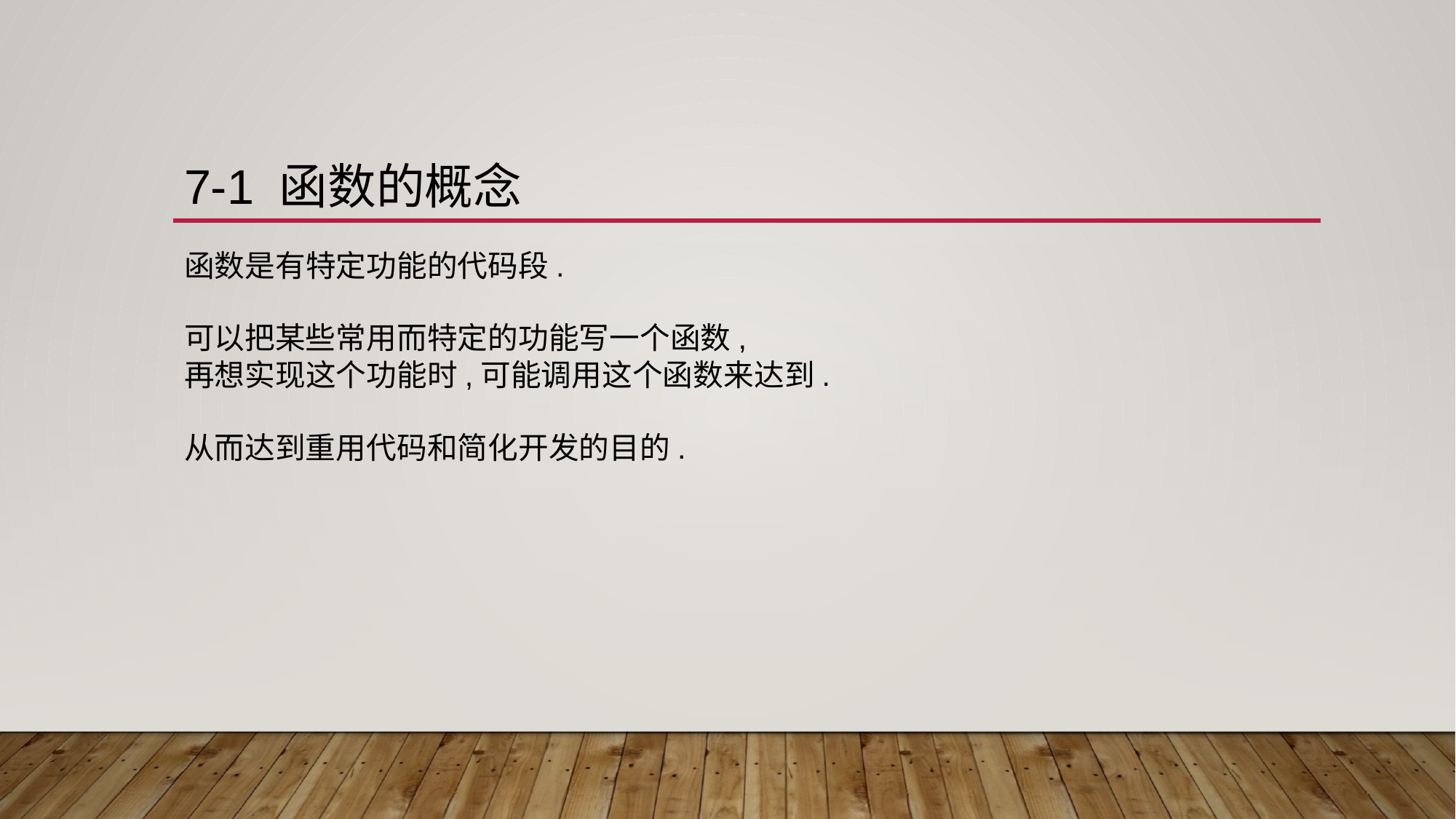

# 7-1 函数的概念
函数是有特定功能的代码段.

可以把某些常用而特定的功能写一个函数,
再想实现这个功能时,可能调用这个函数来达到.

从而达到重用代码和简化开发的目的.